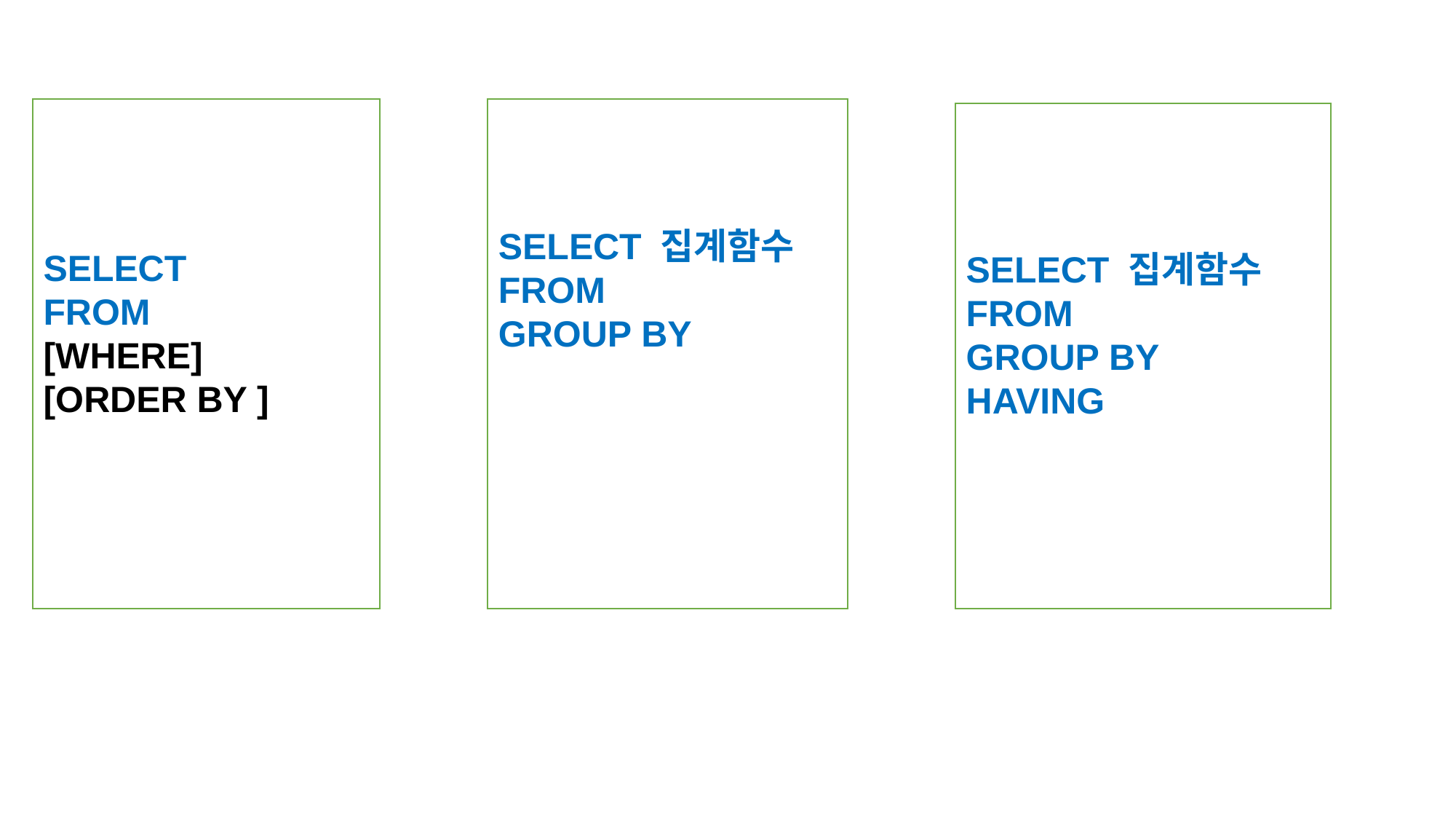

SELECT
FROM
[WHERE]
[ORDER BY ]

SELECT 집계함수
FROM
GROUP BY

SELECT 집계함수
FROM
GROUP BY
HAVING